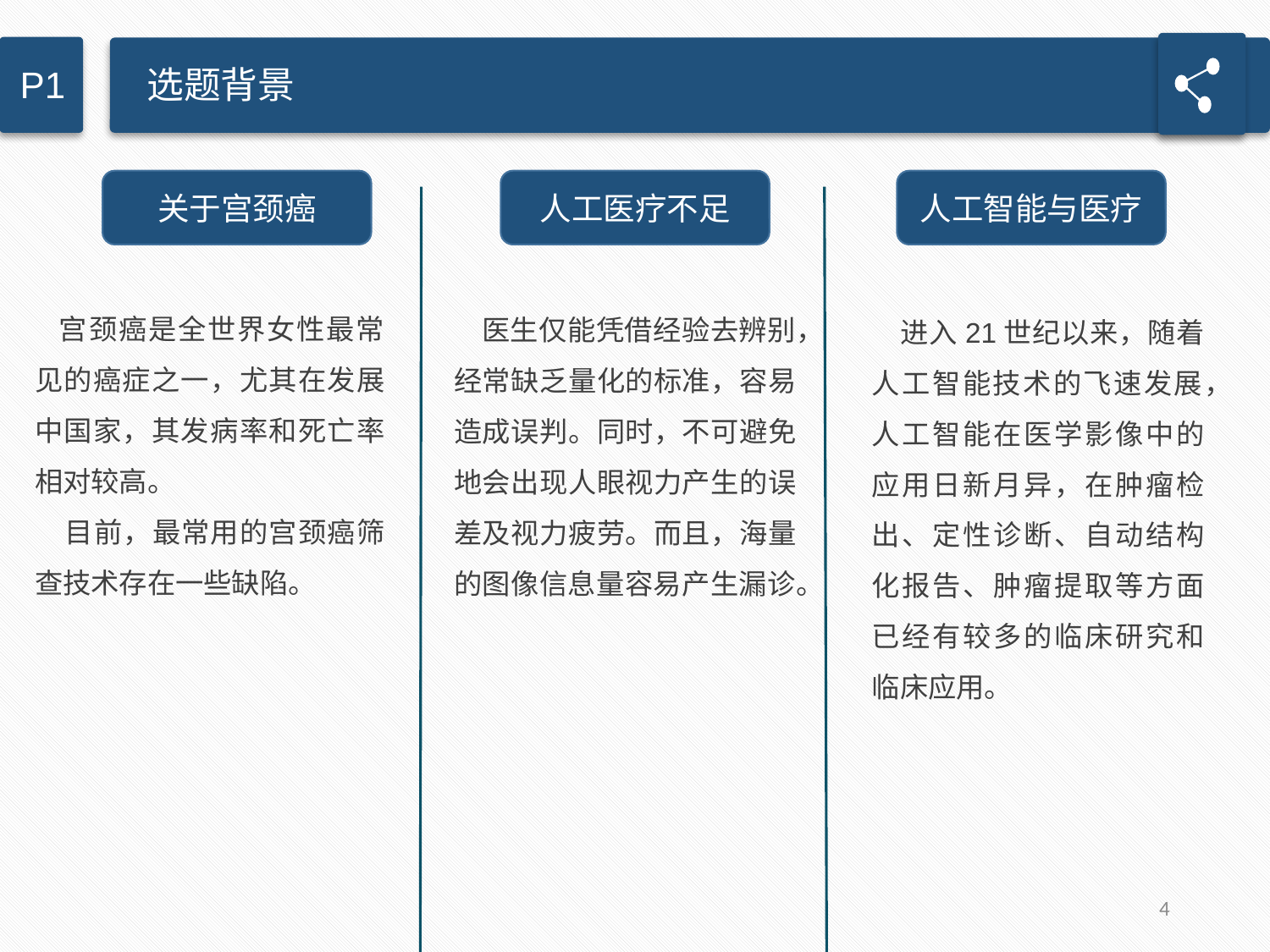

选题背景
P1
关于宫颈癌
人工医疗不足
人工智能与医疗

  宫颈癌是全世界女性最常见的癌症之一，尤其在发展中国家，其发病率和死亡率相对较高。
   目前，最常用的宫颈癌筛查技术存在一些缺陷。

   医生仅能凭借经验去辨别，经常缺乏量化的标准，容易造成误判。同时，不可避免地会出现人眼视力产生的误差及视力疲劳。而且，海量的图像信息量容易产生漏诊。

   进入21世纪以来，随着人工智能技术的飞速发展，人工智能在医学影像中的应用日新月异，在肿瘤检出、定性诊断、自动结构化报告、肿瘤提取等方面已经有较多的临床研究和临床应用。
4